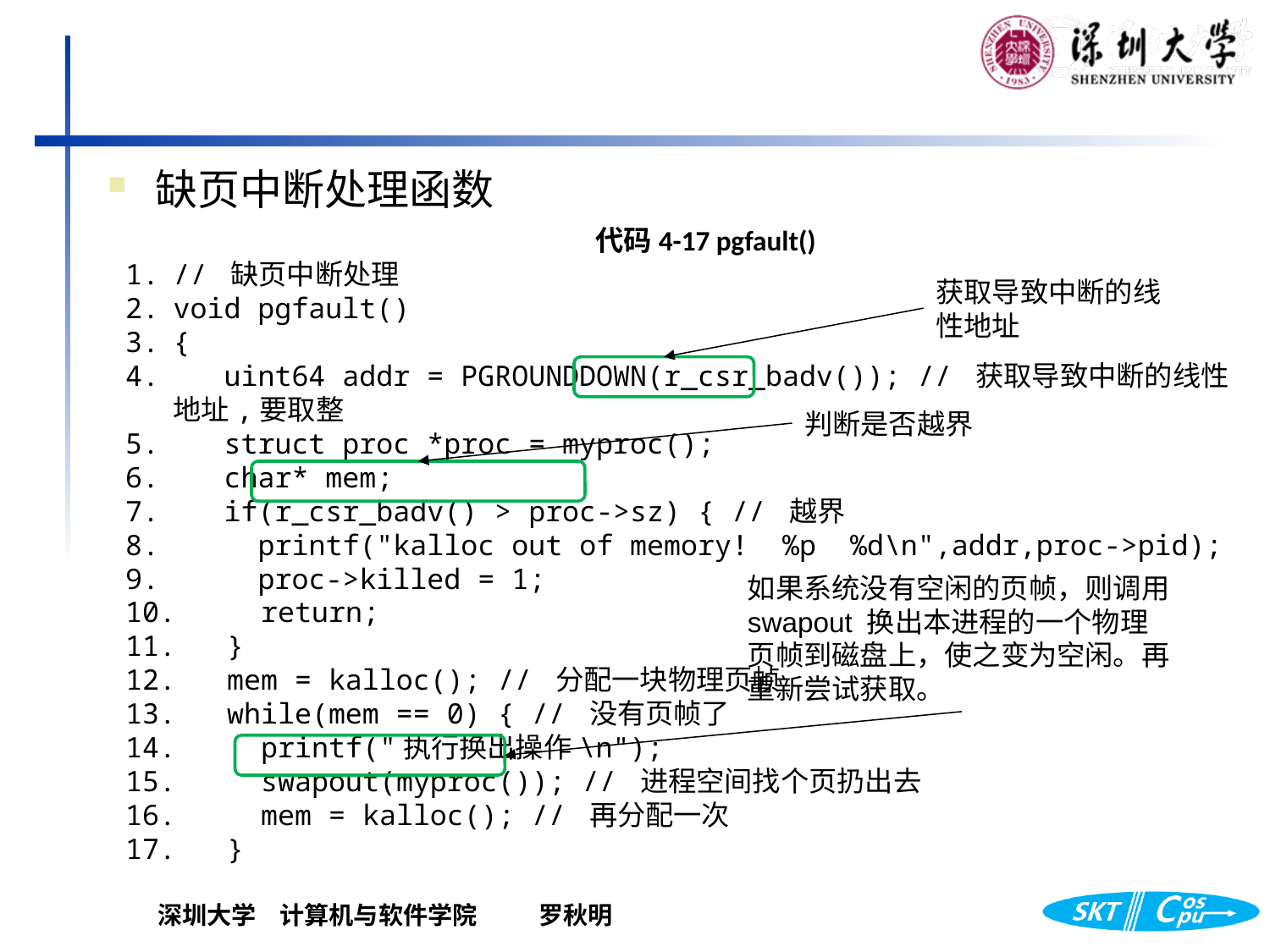

缺页中断处理函数

代码4-17 pgfault()
// 缺页中断处理
void pgfault()
{
   uint64 addr = PGROUNDDOWN(r_csr_badv()); // 获取导致中断的线性地址,要取整
   struct proc *proc = myproc();
   char* mem;
   if(r_csr_badv() > proc->sz) { // 越界
     printf("kalloc out of memory!  %p  %d\n",addr,proc->pid);
     proc->killed = 1;
     return;
   }
   mem = kalloc(); // 分配一块物理页帧
   while(mem == 0) { // 没有页帧了
     printf("执行换出操作\n");
     swapout(myproc()); // 进程空间找个页扔出去
     mem = kalloc(); // 再分配一次
   }

获取导致中断的线性地址

判断是否越界

如果系统没有空闲的页帧，则调用swapout 换出本进程的一个物理页帧到磁盘上，使之变为空闲。再重新尝试获取。